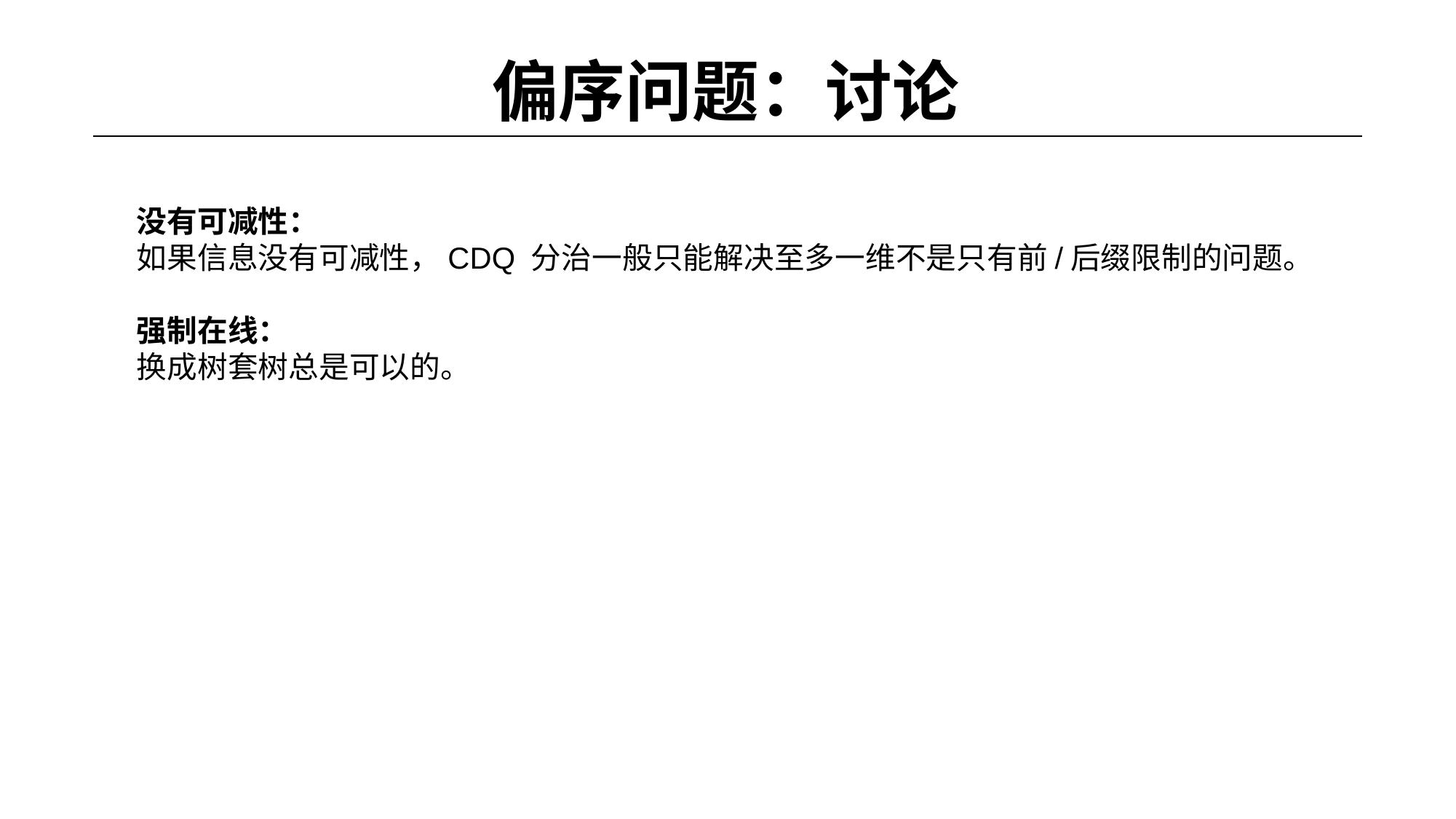

# 偏序问题：讨论
没有可减性：
如果信息没有可减性，CDQ 分治一般只能解决至多一维不是只有前/后缀限制的问题。

强制在线：
换成树套树总是可以的。